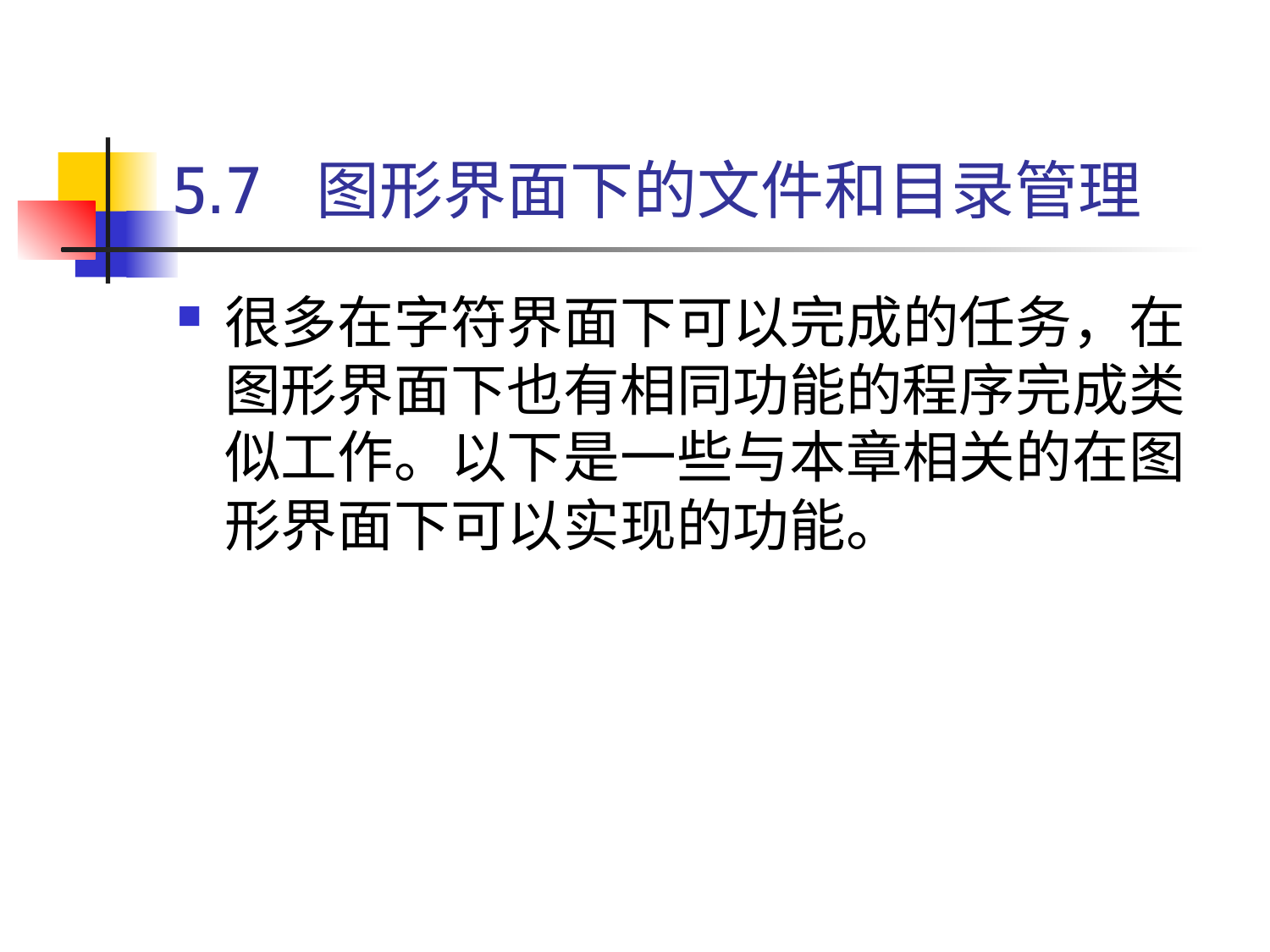

# 5.7  图形界面下的文件和目录管理
很多在字符界面下可以完成的任务，在图形界面下也有相同功能的程序完成类似工作。以下是一些与本章相关的在图形界面下可以实现的功能。